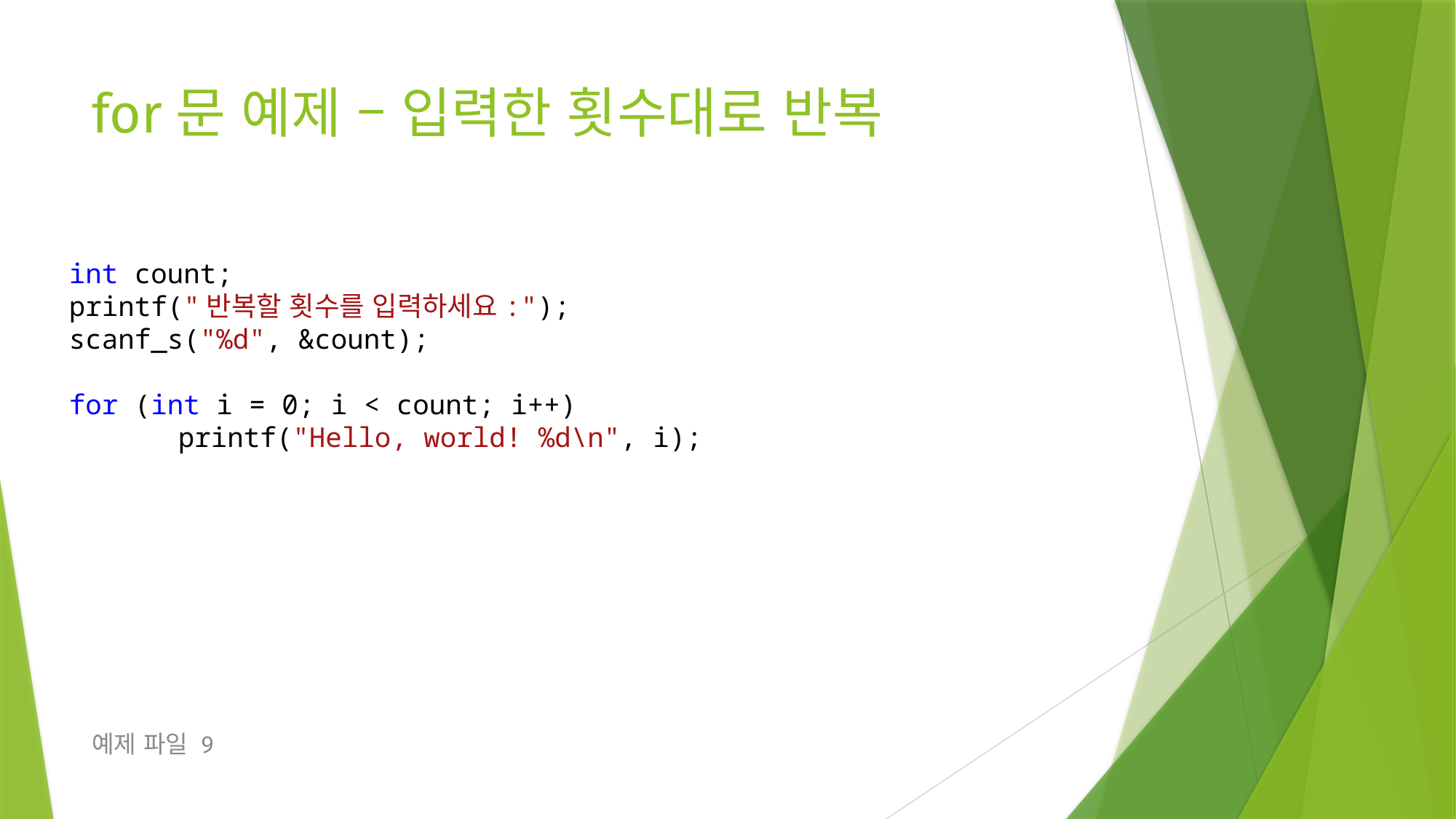

# for문 예제 – 입력한 횟수대로 반복
int count;
printf("반복할 횟수를 입력하세요:");
scanf_s("%d", &count);

for (int i = 0; i < count; i++)
	printf("Hello, world! %d\n", i);

예제 파일 9